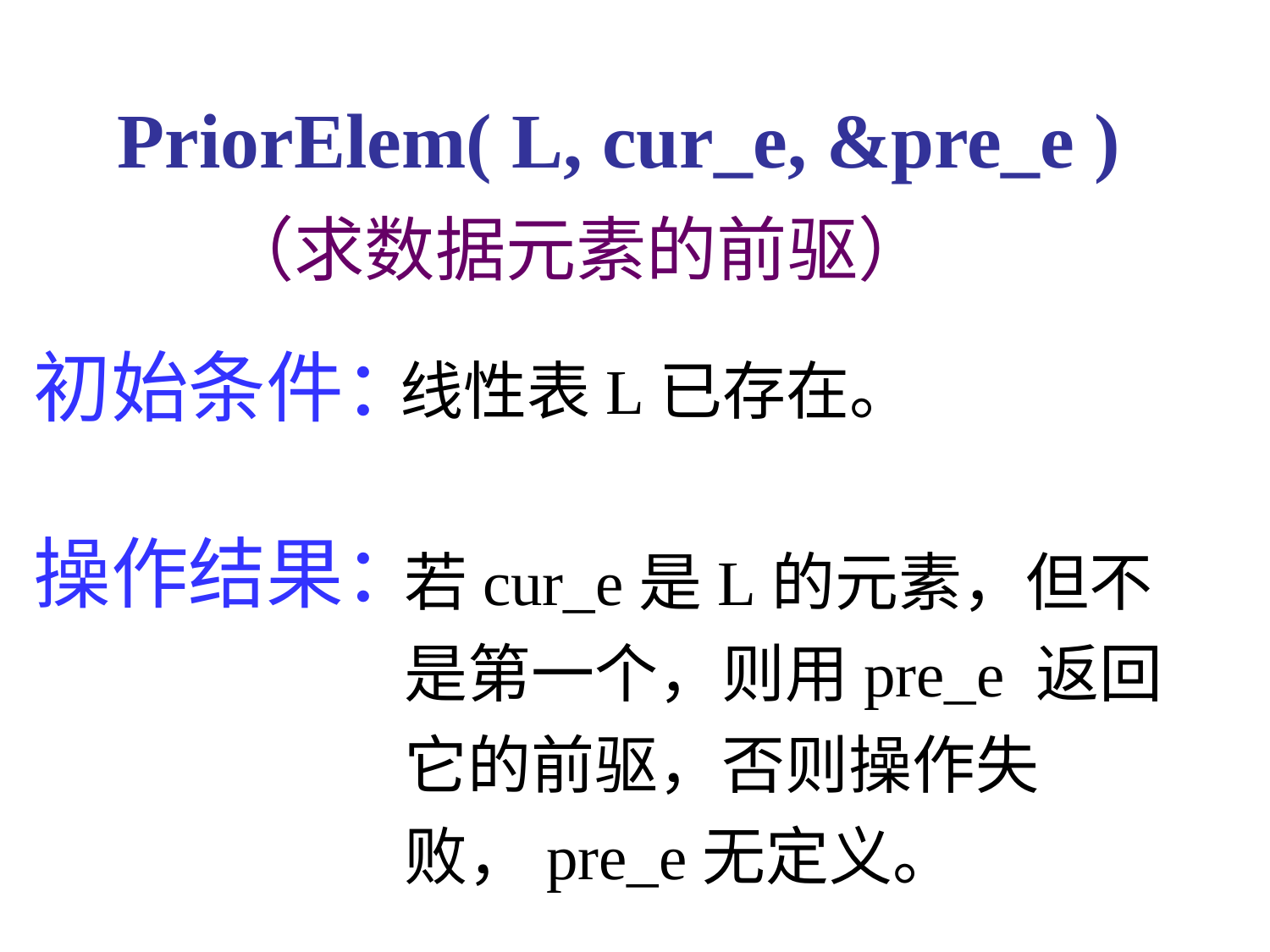

PriorElem( L, cur_e, &pre_e )

（求数据元素的前驱）
初始条件：

操作结果：
线性表L已存在。
若cur_e是L的元素，但不是第一个，则用pre_e 返回它的前驱，否则操作失败，pre_e无定义。